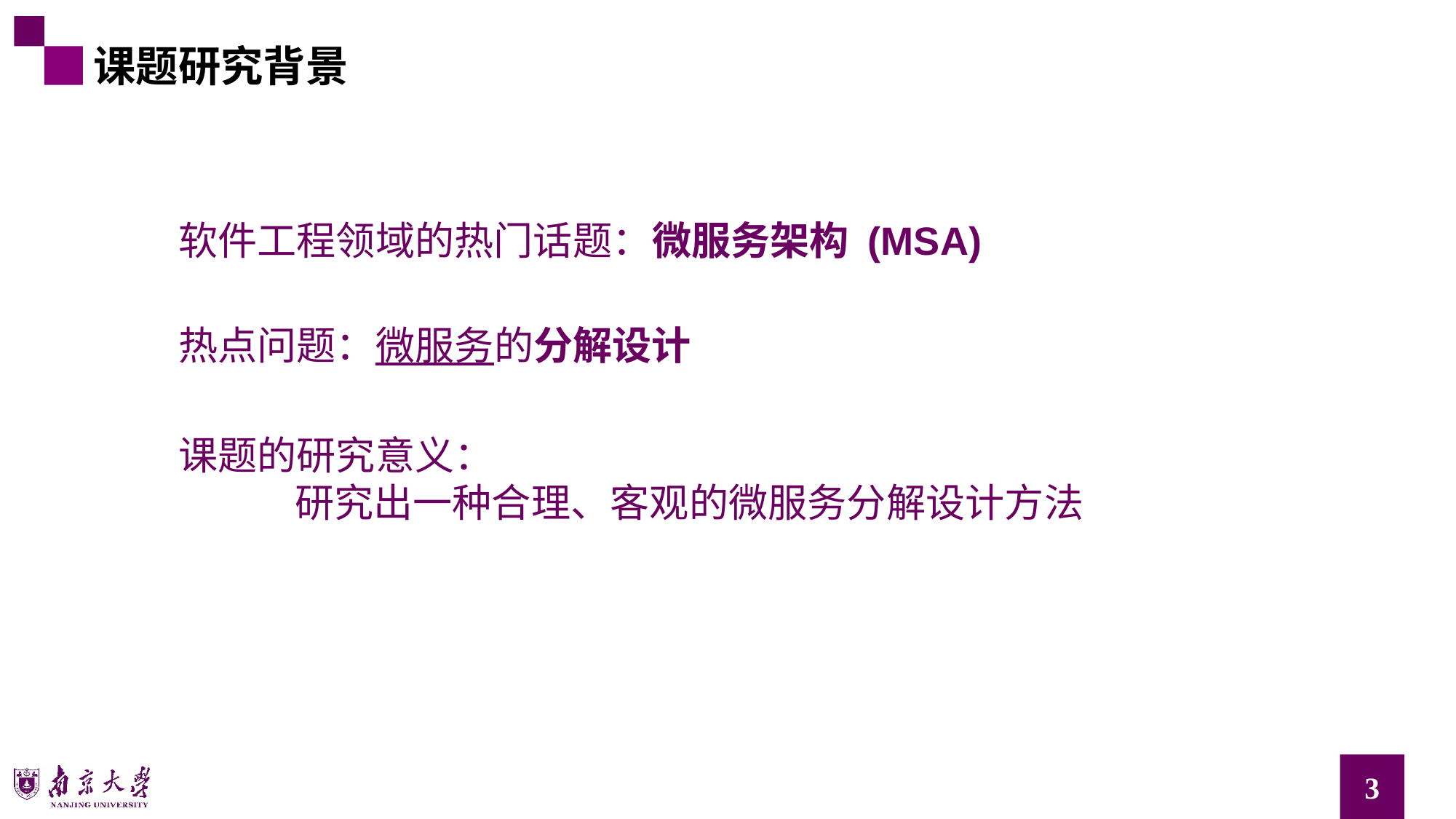

课题研究背景
软件工程领域的热门话题：微服务架构 (MSA)
热点问题：微服务的分解设计
课题的研究意义：
            研究出一种合理、客观的微服务分解设计方法
3